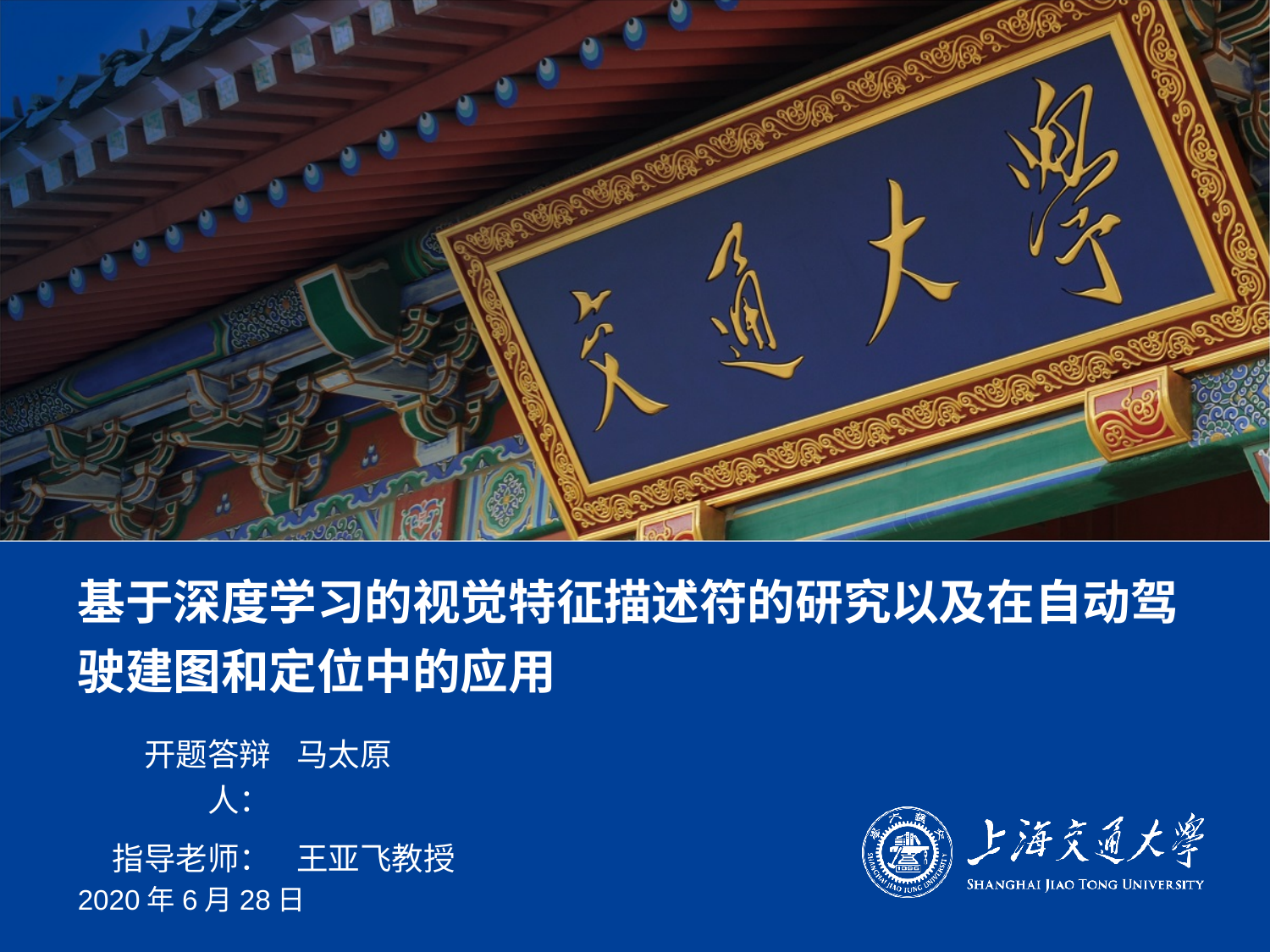

# 基于深度学习的视觉特征描述符的研究以及在自动驾驶建图和定位中的应用
| 开题答辩人： | 马太原 |
| --- | --- |
| 指导老师： | 王亚飞教授 |
2020年6月28日